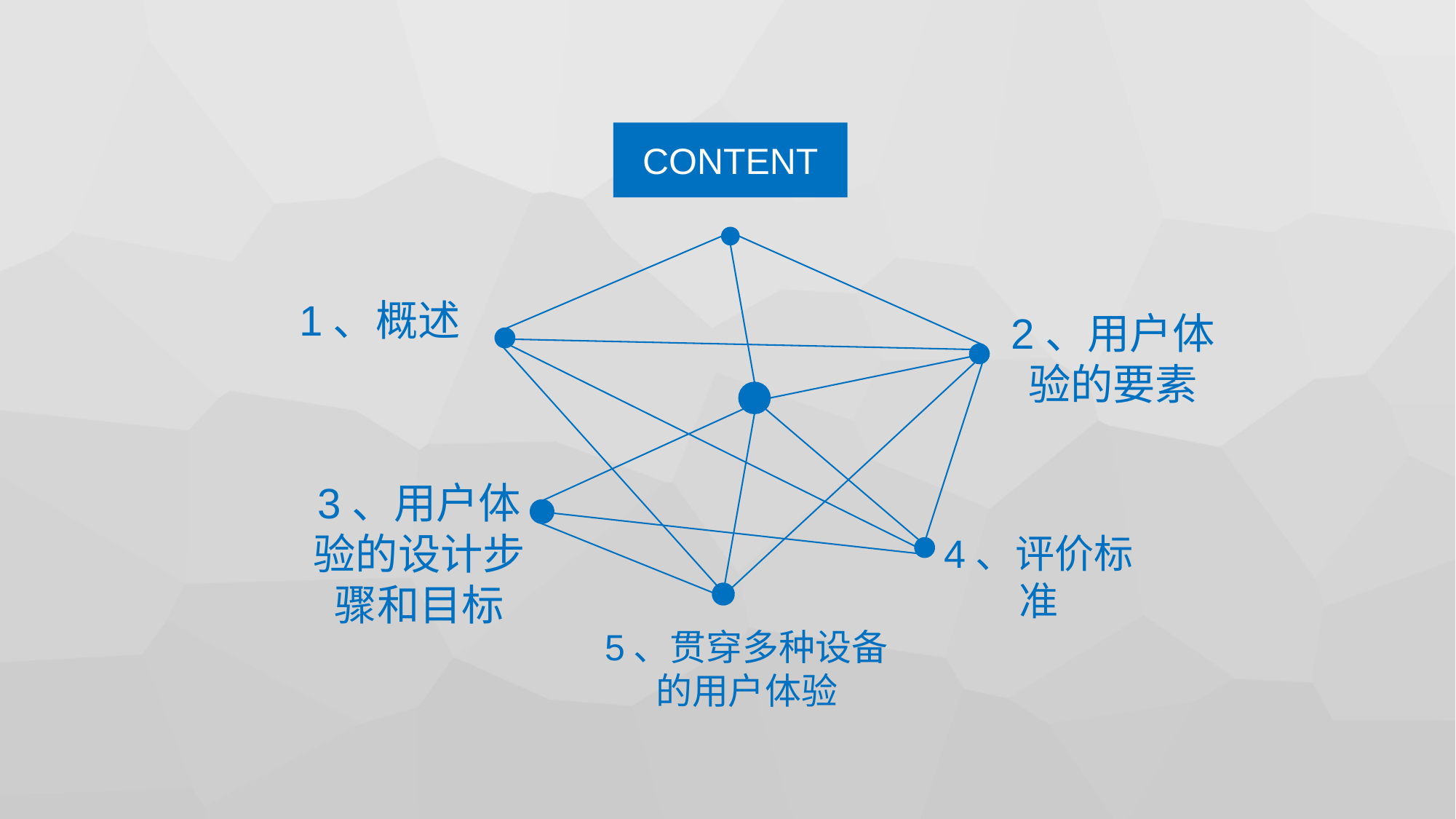

CONTENT

1、概述
2、用户体验的要素

3、用户体验的设计步骤和目标

4、评价标准

5、贯穿多种设备的用户体验